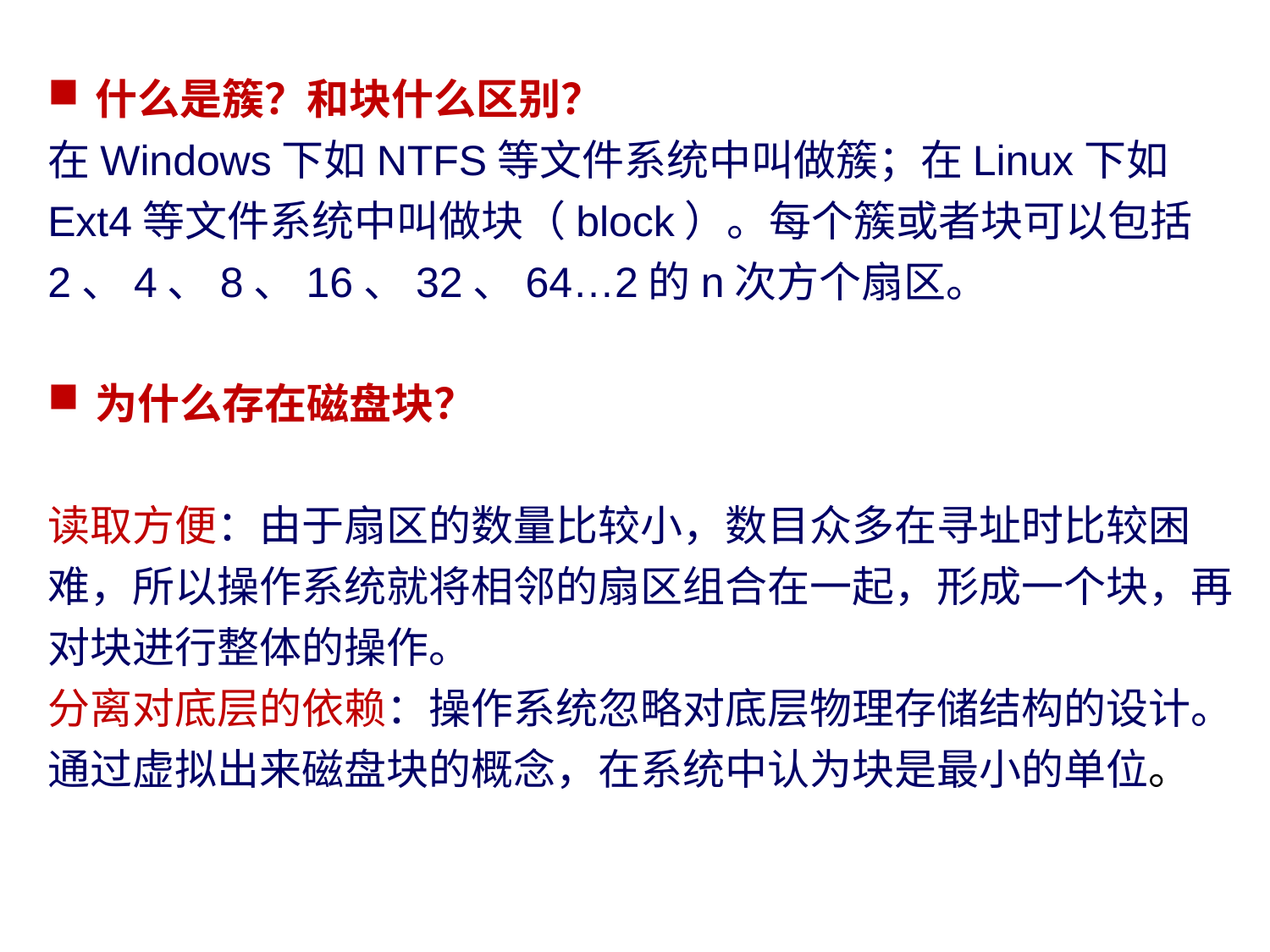

什么是簇？和块什么区别？
在Windows下如NTFS等文件系统中叫做簇；在Linux下如Ext4等文件系统中叫做块（block）。每个簇或者块可以包括2、4、8、16、32、64…2的n次方个扇区。

为什么存在磁盘块？

读取方便：由于扇区的数量比较小，数目众多在寻址时比较困难，所以操作系统就将相邻的扇区组合在一起，形成一个块，再对块进行整体的操作。
分离对底层的依赖：操作系统忽略对底层物理存储结构的设计。通过虚拟出来磁盘块的概念，在系统中认为块是最小的单位。